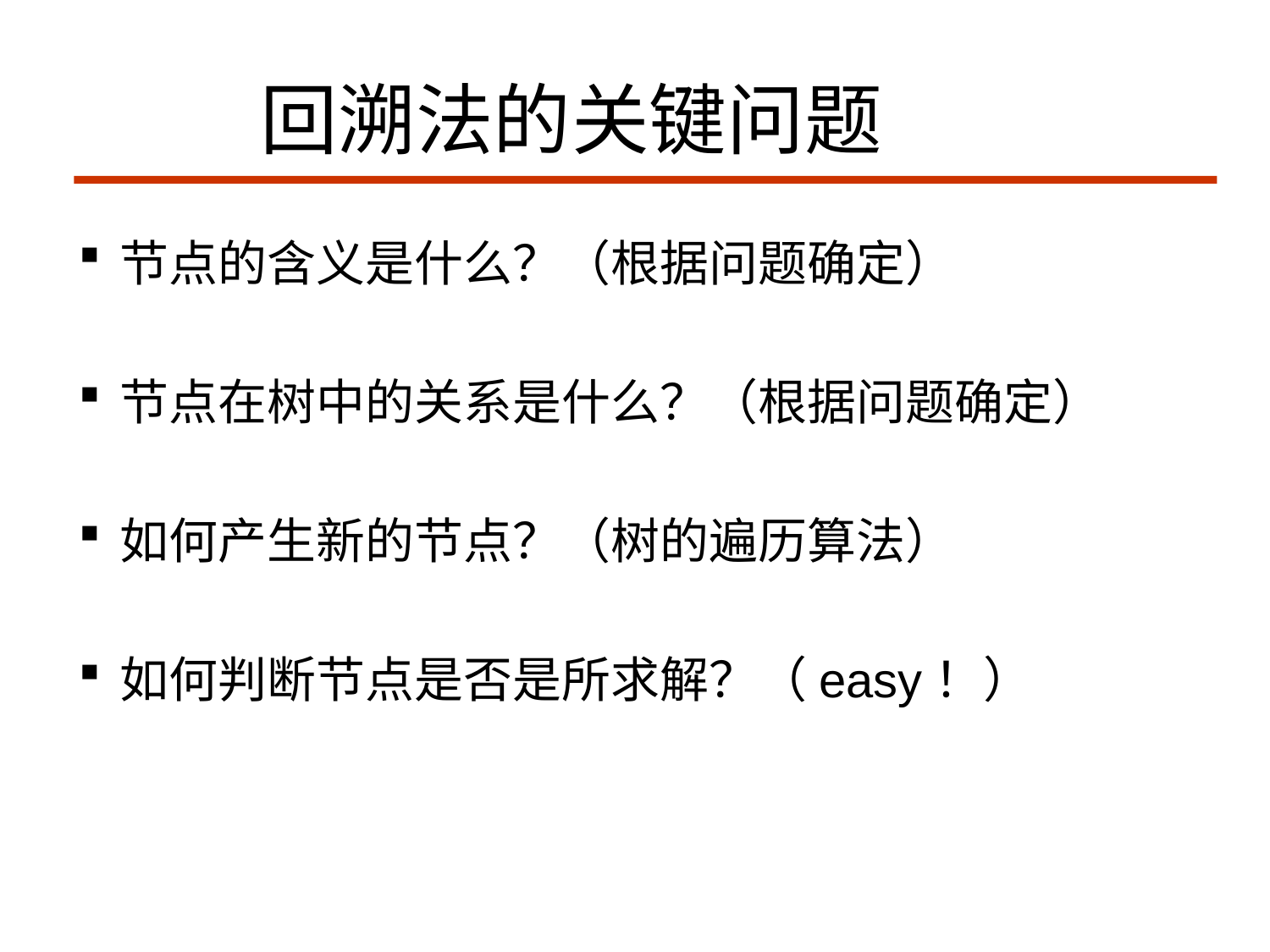

回溯法的关键问题
节点的含义是什么？（根据问题确定）

节点在树中的关系是什么？（根据问题确定）

如何产生新的节点？（树的遍历算法）

如何判断节点是否是所求解？（easy！）